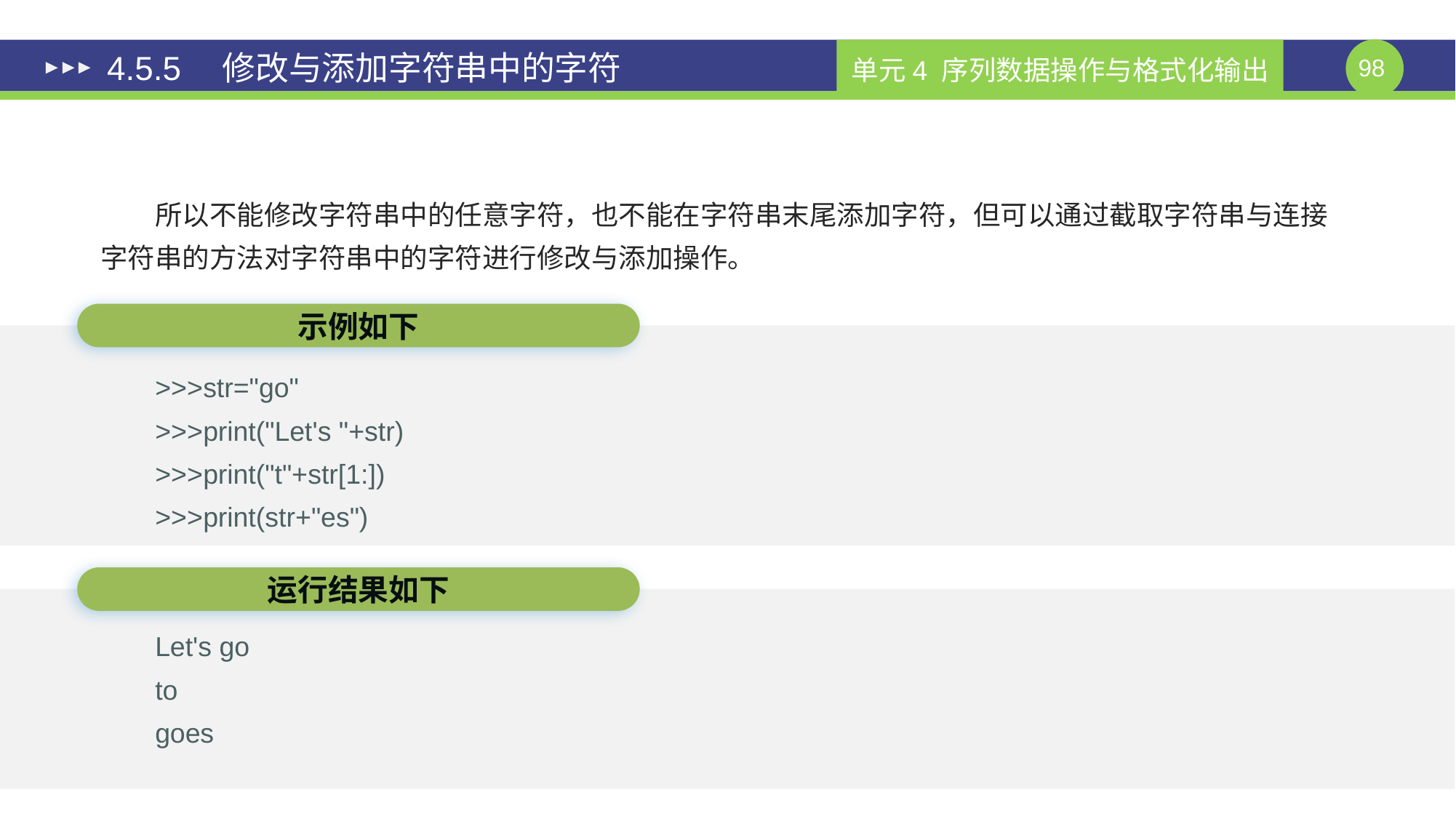

# 4.5.5　修改与添加字符串中的字符
所以不能修改字符串中的任意字符，也不能在字符串末尾添加字符，但可以通过截取字符串与连接字符串的方法对字符串中的字符进行修改与添加操作。

>>>str="go"
>>>print("Let's "+str)
>>>print("t"+str[1:])
>>>print(str+"es")

Let's go
to
goes
示例如下

运行结果如下